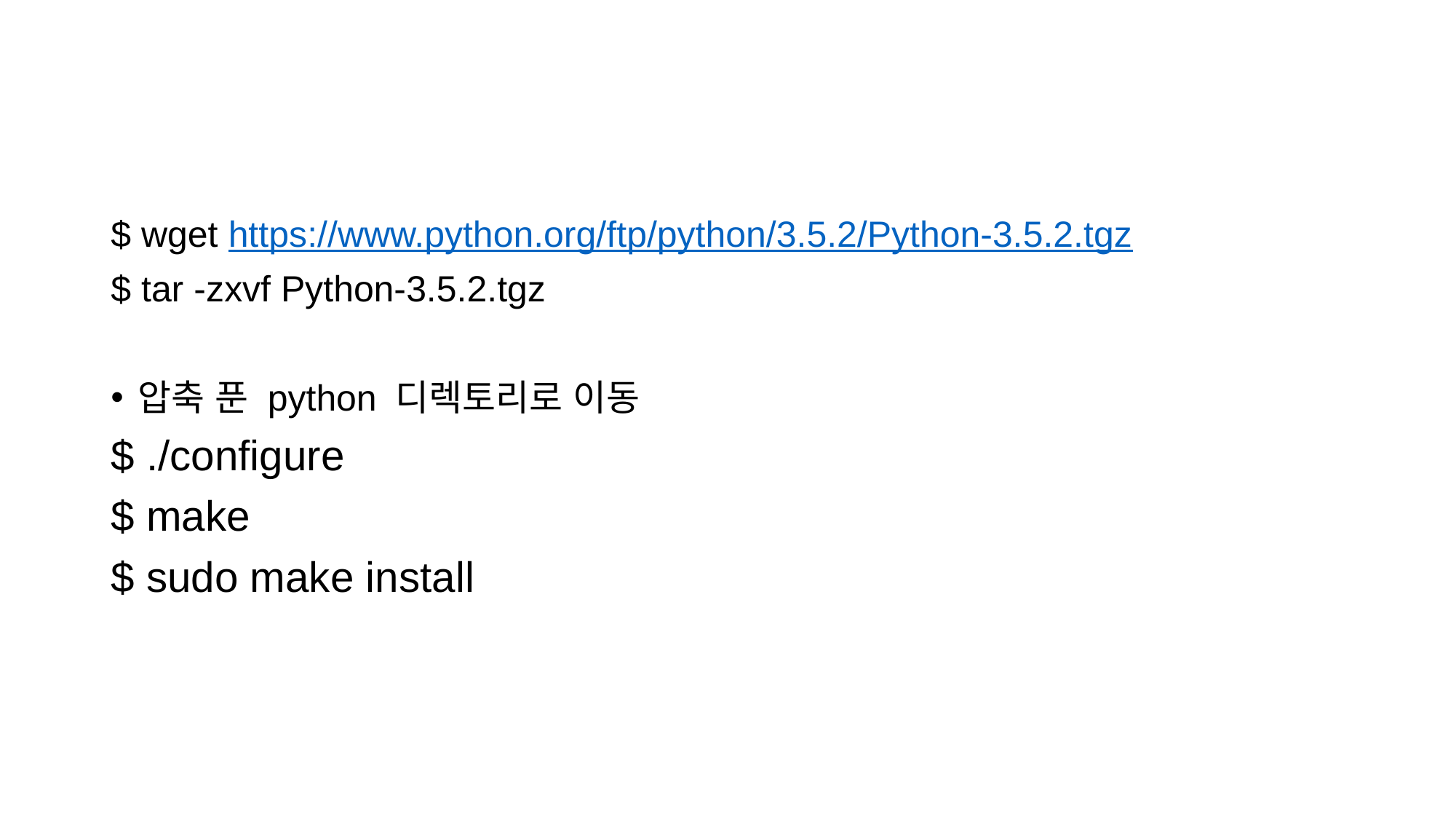

$ wget https://www.python.org/ftp/python/3.5.2/Python-3.5.2.tgz
$ tar -zxvf Python-3.5.2.tgz

압축 푼 python 디렉토리로 이동
$ ./configure
$ make
$ sudo make install